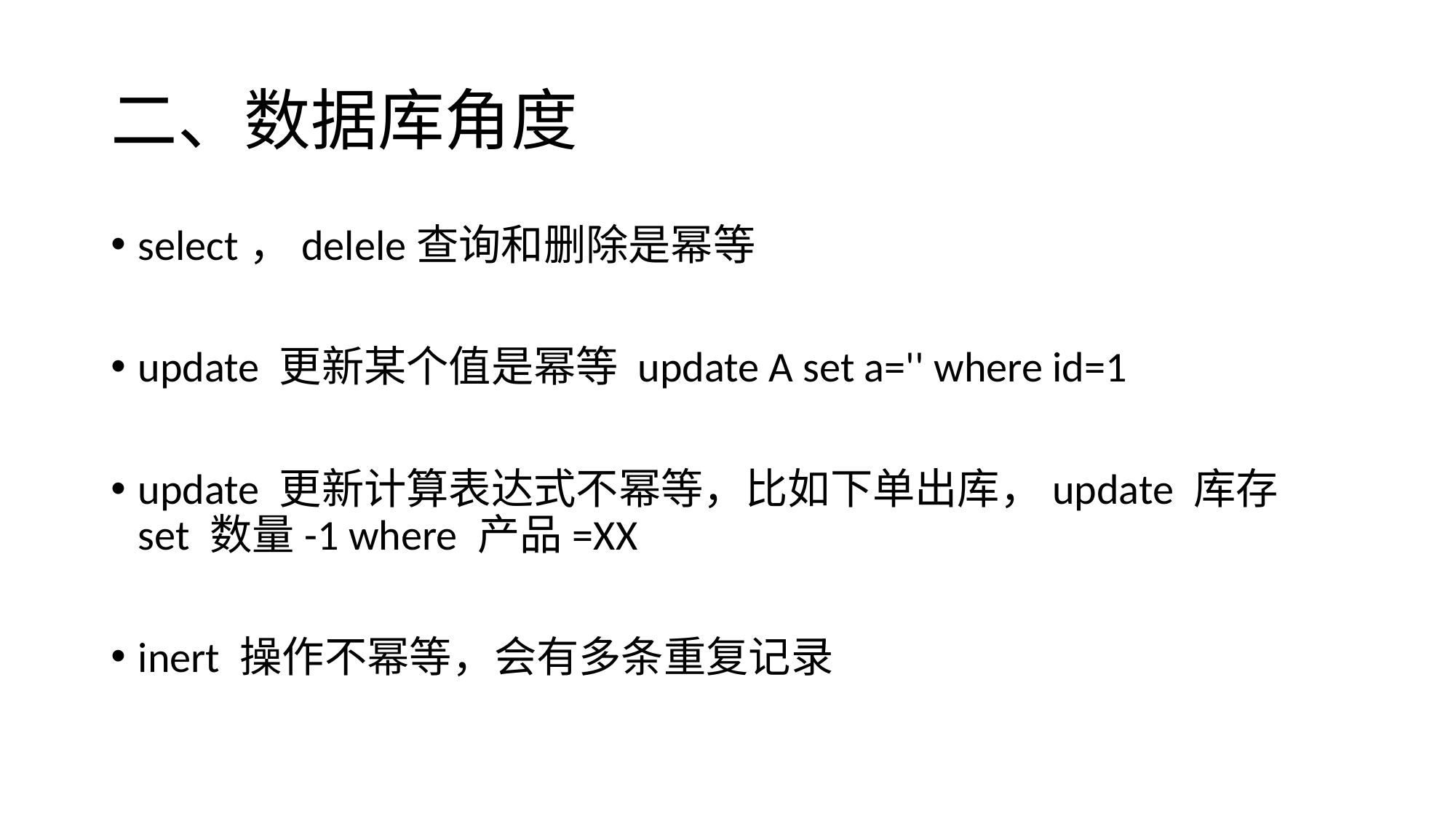

# 二、数据库角度
select，delele查询和删除是幂等

update 更新某个值是幂等 update A set a='' where id=1

update 更新计算表达式不幂等，比如下单出库，update 库存 set 数量-1 where 产品=XX

inert 操作不幂等，会有多条重复记录